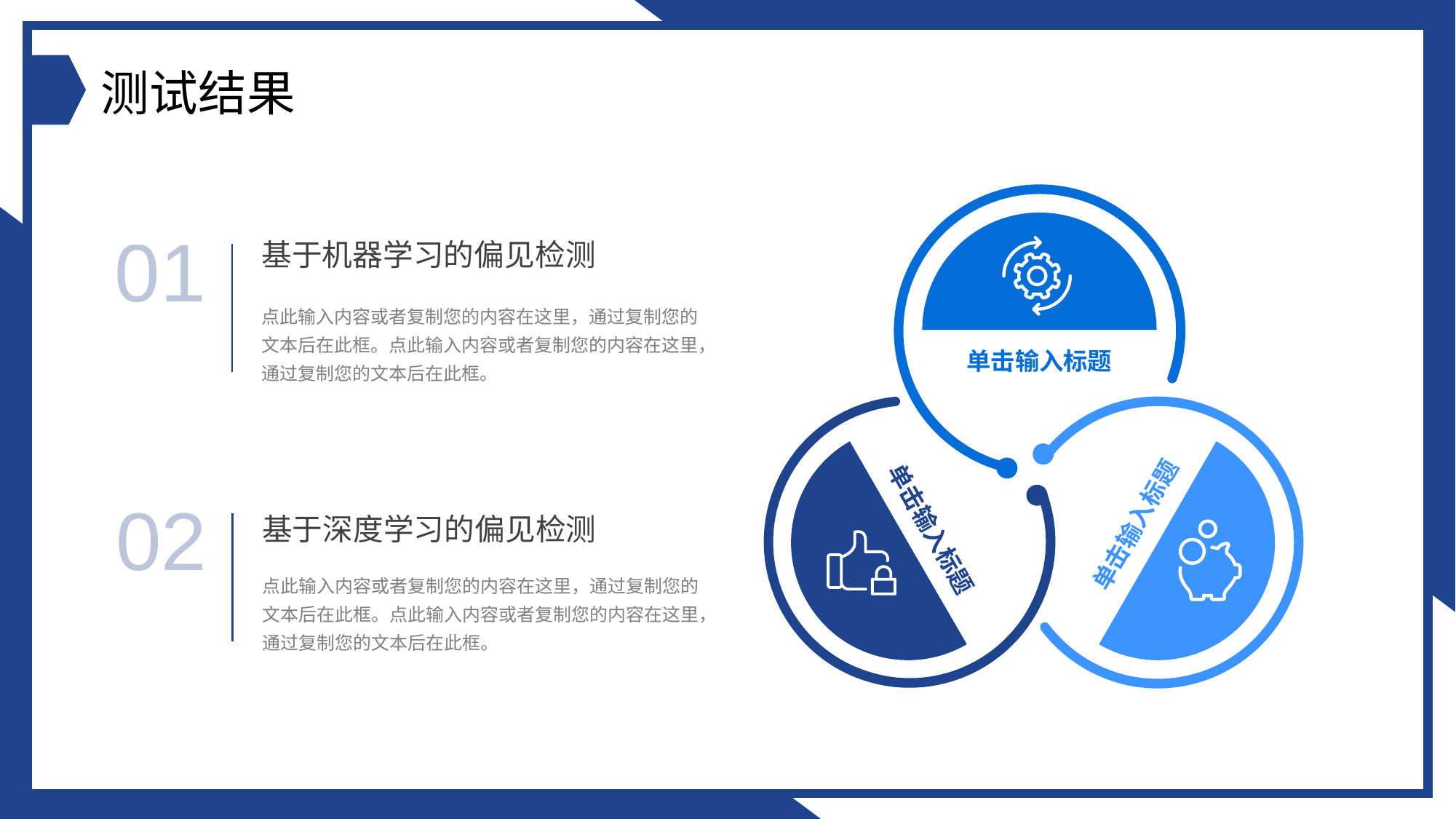

测试结果

单击输入标题

单击输入标题
单击输入标题

01
基于机器学习的偏见检测
点此输入内容或者复制您的内容在这里，通过复制您的文本后在此框。点此输入内容或者复制您的内容在这里，通过复制您的文本后在此框。
02
基于深度学习的偏见检测
点此输入内容或者复制您的内容在这里，通过复制您的文本后在此框。点此输入内容或者复制您的内容在这里，通过复制您的文本后在此框。